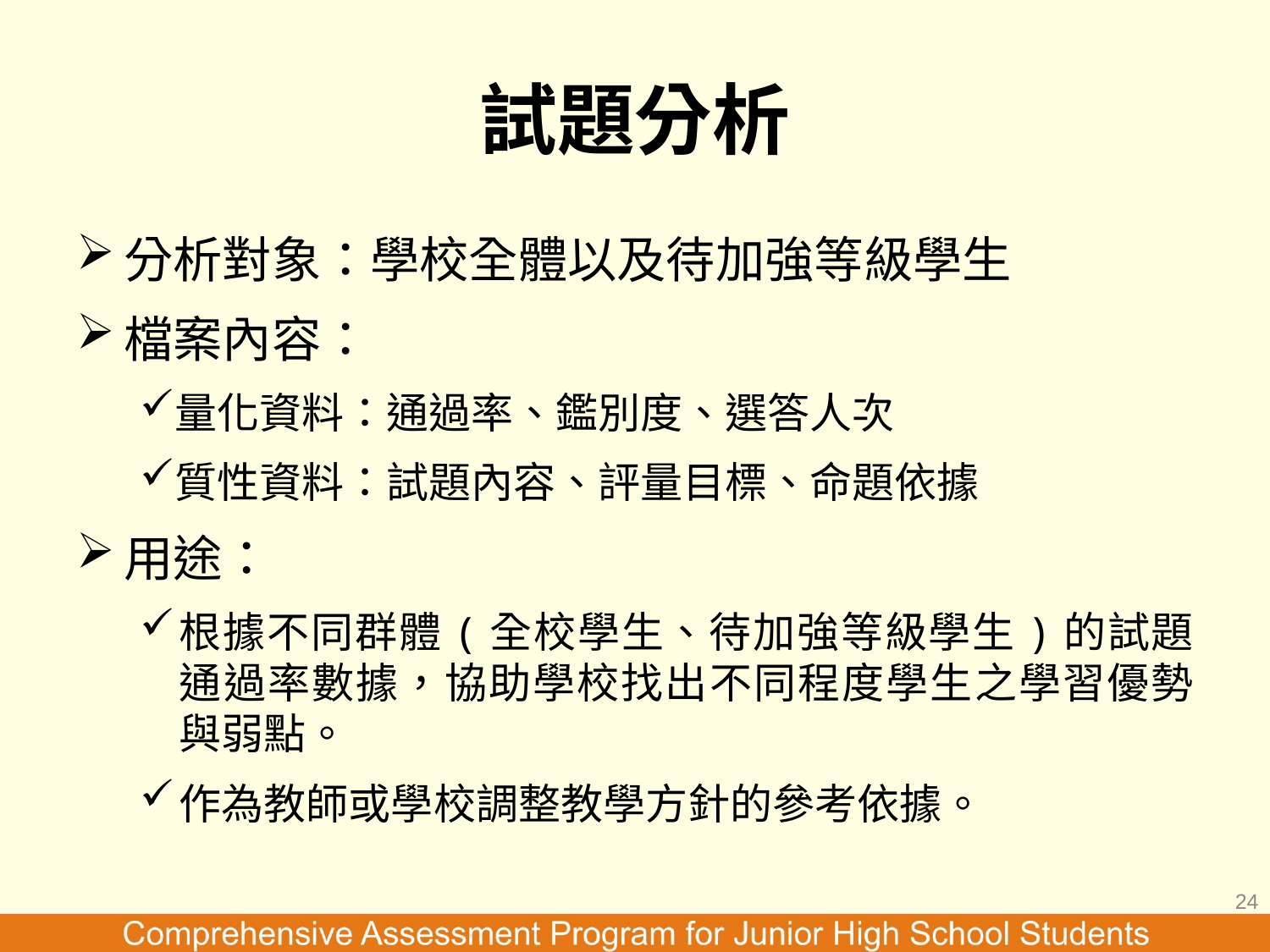

# 試題分析
分析對象：學校全體以及待加強等級學生
檔案內容：
量化資料：通過率、鑑別度、選答人次
質性資料：試題內容、評量目標、命題依據
用途：
根據不同群體(全校學生、待加強等級學生)的試題通過率數據，協助學校找出不同程度學生之學習優勢與弱點。
作為教師或學校調整教學方針的參考依據。
24